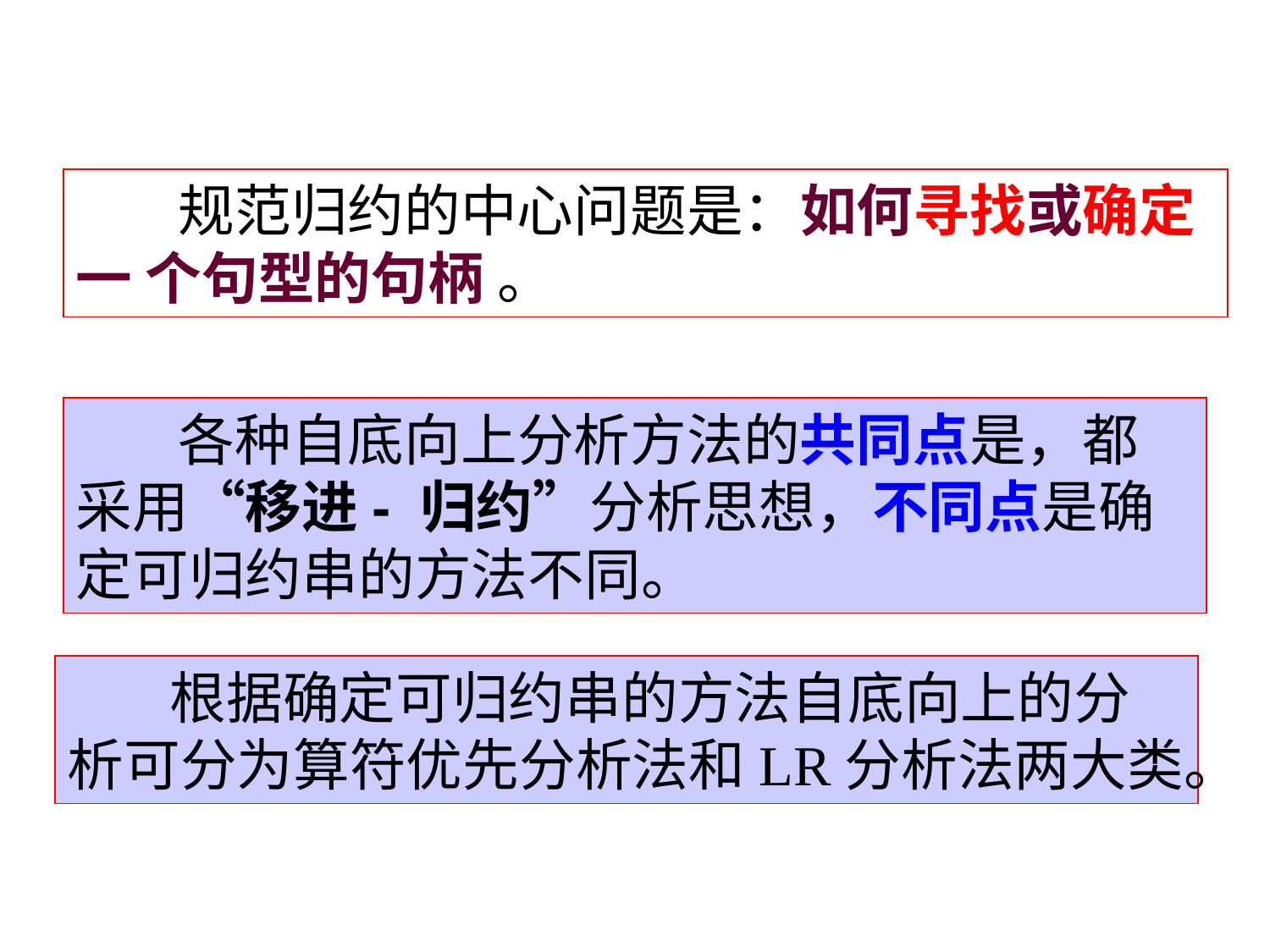

规范归约的中心问题是：如何寻找或确定一 个句型的句柄 。
       各种自底向上分析方法的共同点是，都采用“移进- 归约”分析思想，不同点是确定可归约串的方法不同。
       根据确定可归约串的方法自底向上的分析可分为算符优先分析法和LR分析法两大类。